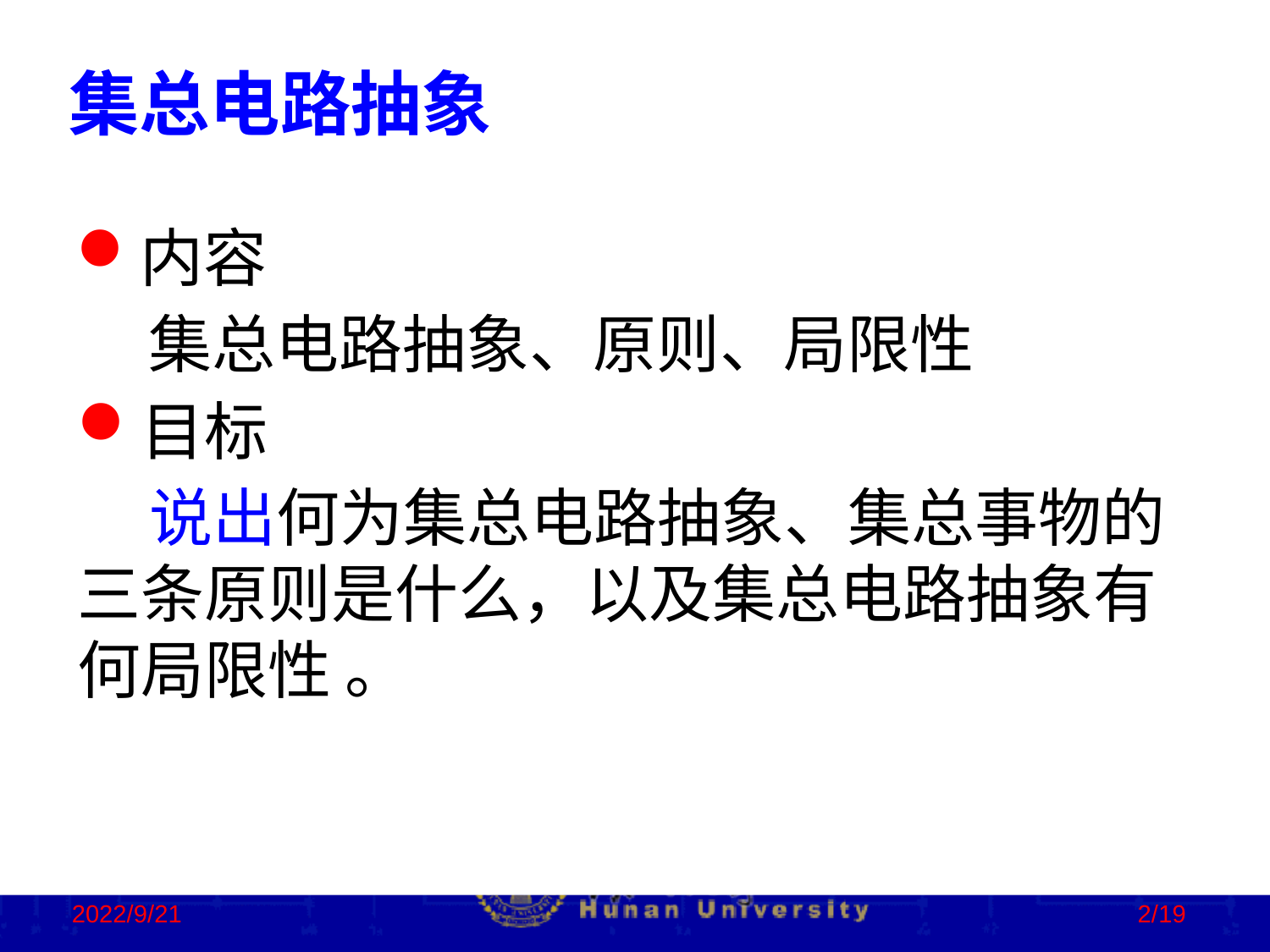

集总电路抽象
内容
    集总电路抽象、原则、局限性
目标
    说出何为集总电路抽象、集总事物的三条原则是什么，以及集总电路抽象有何局限性 。
2022/9/21
2/19